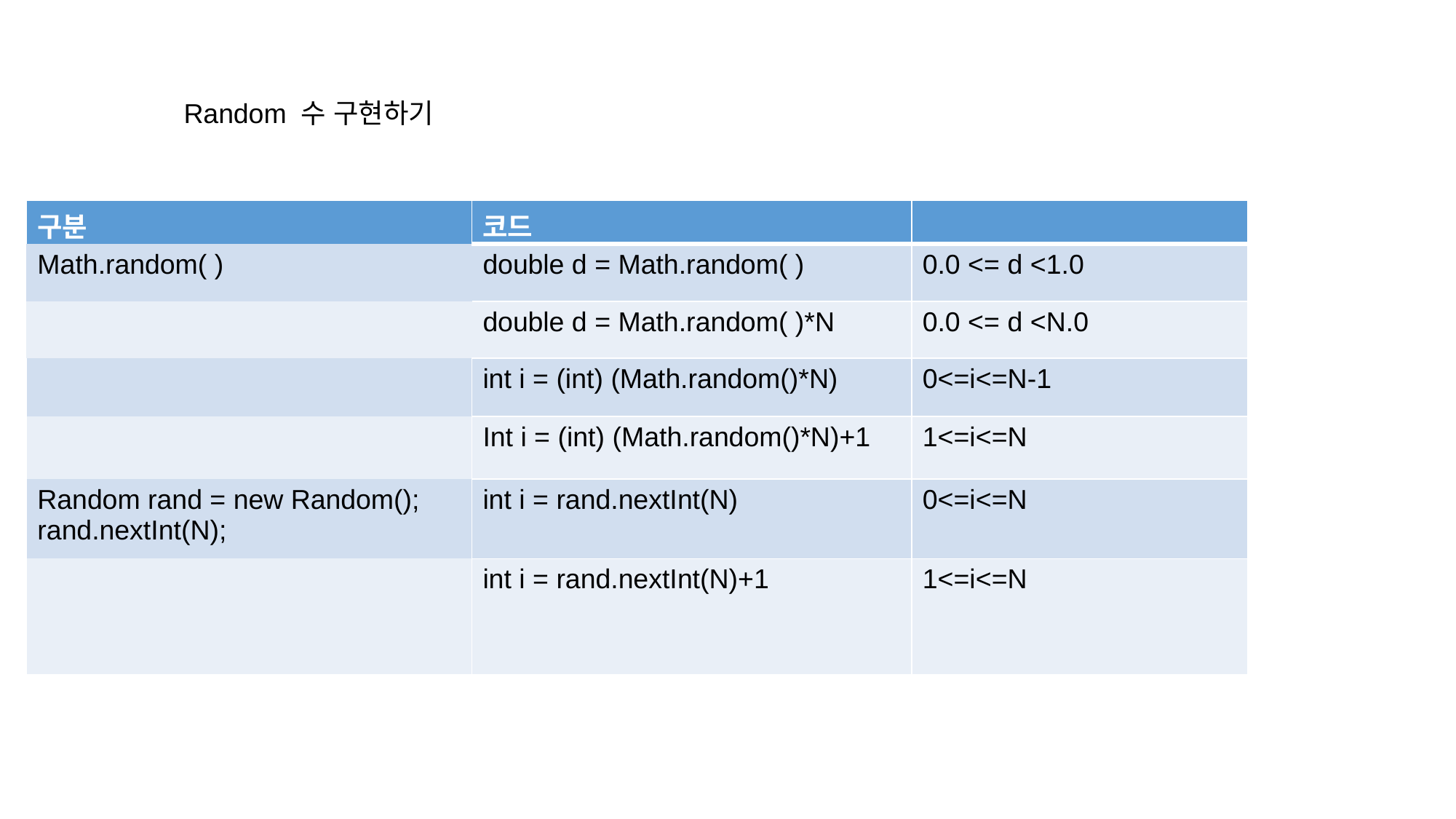

Random 수 구현하기
| 구분 | 코드 |  |
| --- | --- | --- |
| Math.random( ) | double d = Math.random( ) | 0.0 <= d <1.0 |
|  | double d = Math.random( )\*N | 0.0 <= d <N.0 |
|  | int i = (int) (Math.random()\*N) | 0<=i<=N-1 |
|  | Int i = (int) (Math.random()\*N)+1 | 1<=i<=N |
| Random rand = new Random(); rand.nextInt(N); | int i = rand.nextInt(N) | 0<=i<=N |
|  | int i = rand.nextInt(N)+1 | 1<=i<=N |